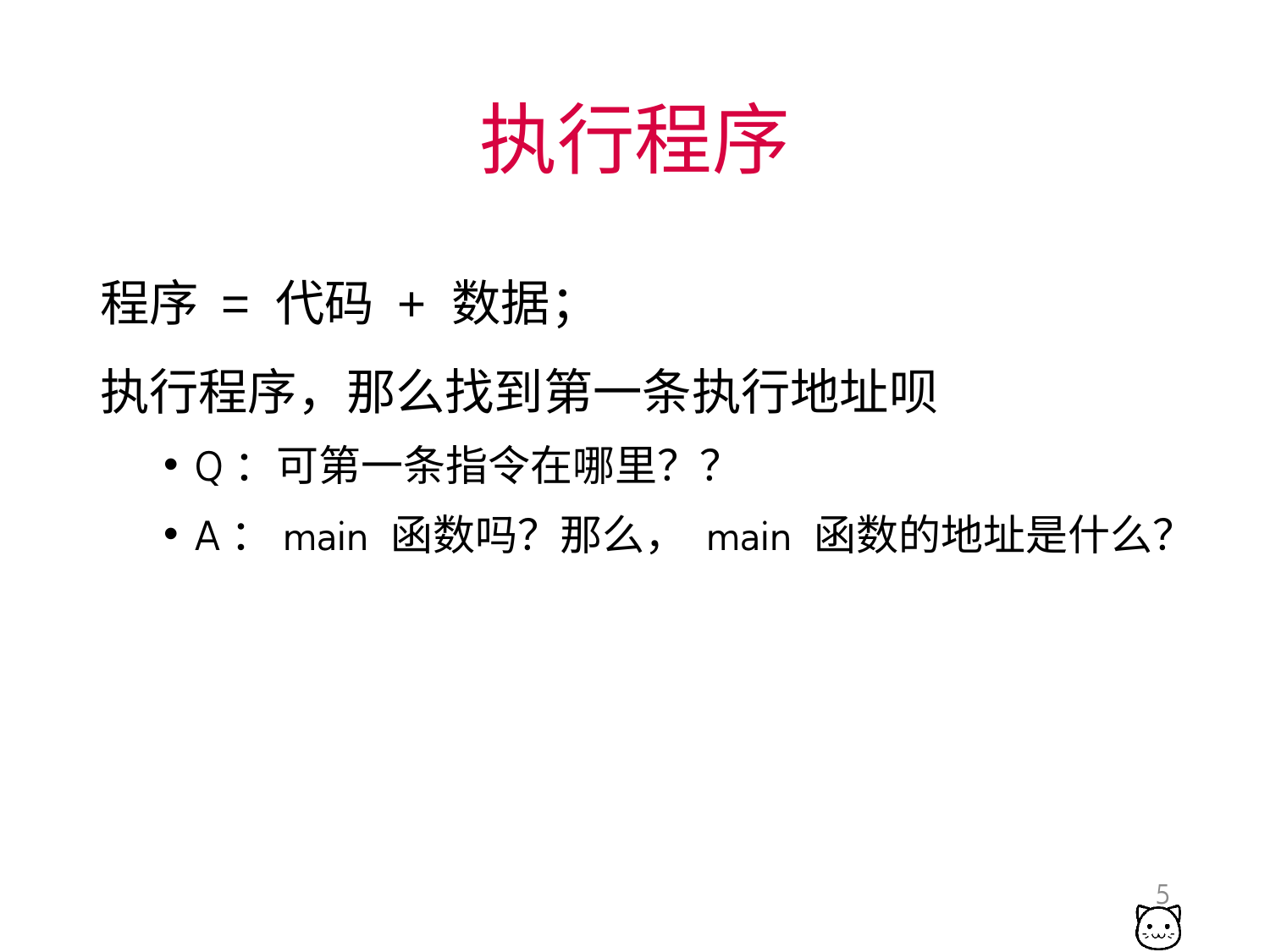

# 执行程序
程序 = 代码 + 数据；
执行程序，那么找到第一条执行地址呗
Q：可第一条指令在哪里？？
A：main 函数吗？那么， main 函数的地址是什么？
5